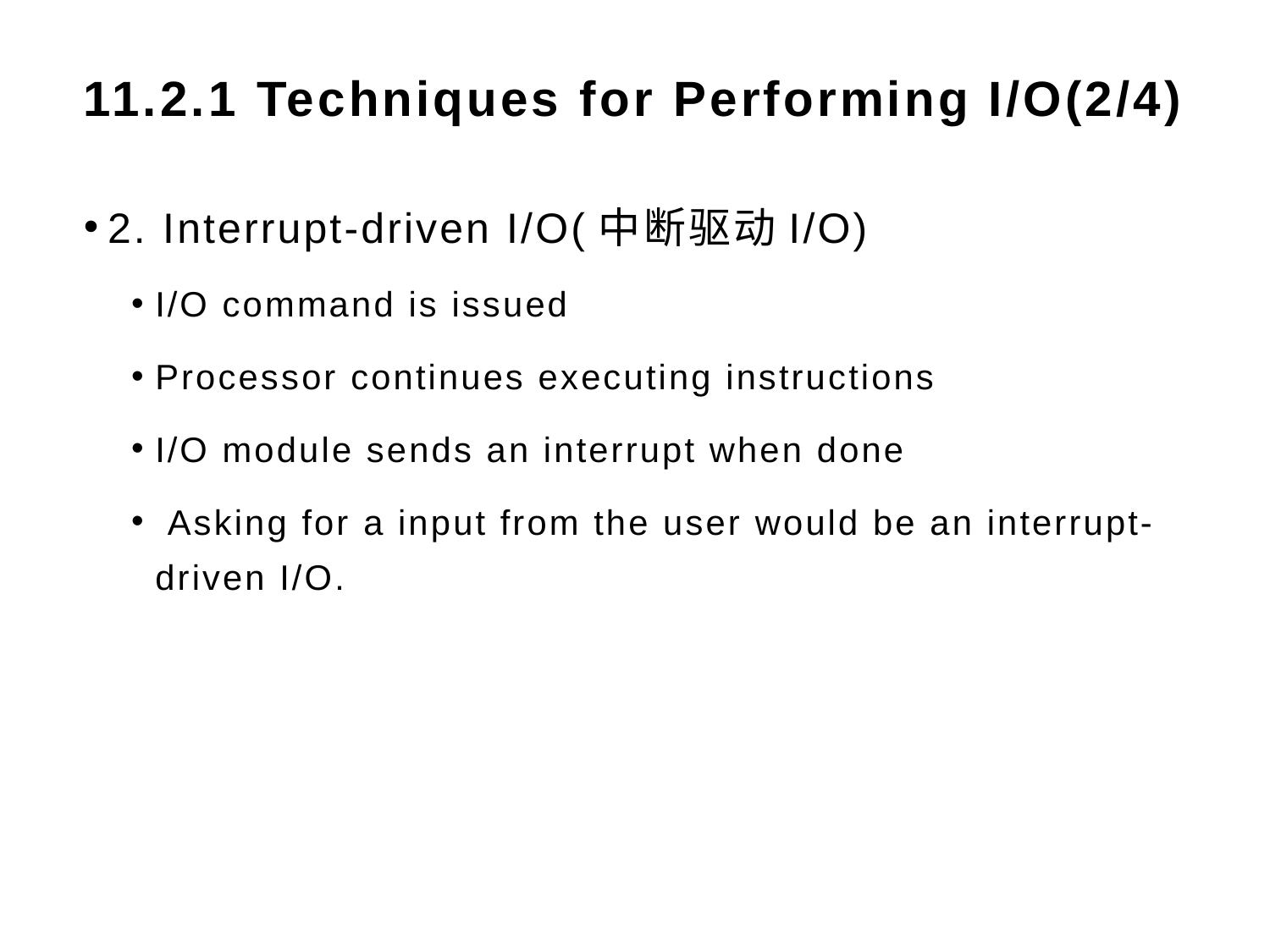

# 11.2.1 Techniques for Performing I/O(2/4)
2. Interrupt-driven I/O(中断驱动I/O)
I/O command is issued
Processor continues executing instructions
I/O module sends an interrupt when done
 Asking for a input from the user would be an interrupt-driven I/O.
12